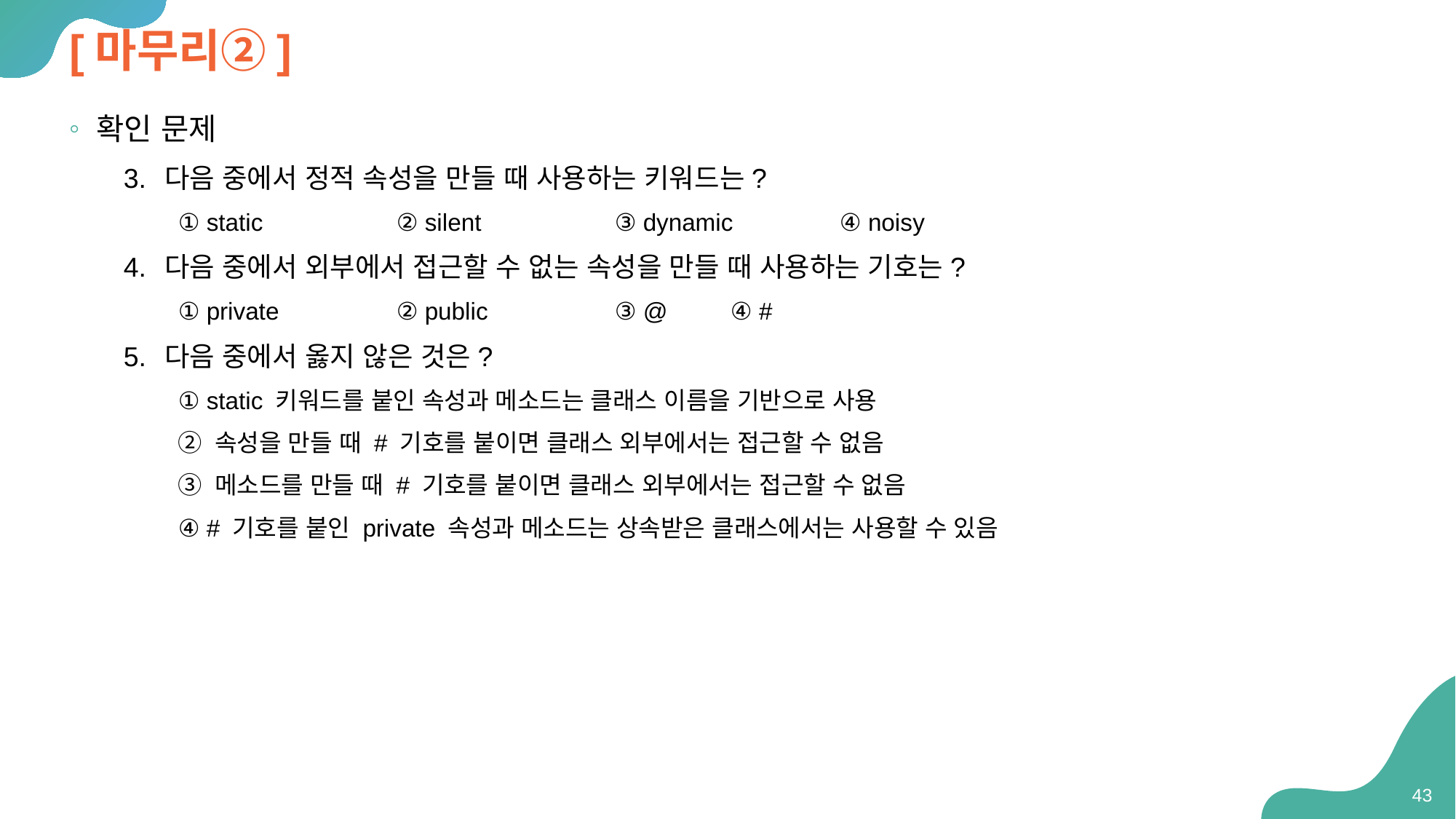

# [마무리②]
확인 문제
다음 중에서 정적 속성을 만들 때 사용하는 키워드는?
① static    	② silent     	③ dynamic  	 ④ noisy
다음 중에서 외부에서 접근할 수 없는 속성을 만들 때 사용하는 기호는?
① private    	② public      	③ @   	 ④ #
다음 중에서 옳지 않은 것은?
① static 키워드를 붙인 속성과 메소드는 클래스 이름을 기반으로 사용
② 속성을 만들 때 # 기호를 붙이면 클래스 외부에서는 접근할 수 없음
③ 메소드를 만들 때 # 기호를 붙이면 클래스 외부에서는 접근할 수 없음
④ # 기호를 붙인 private 속성과 메소드는 상속받은 클래스에서는 사용할 수 있음

43